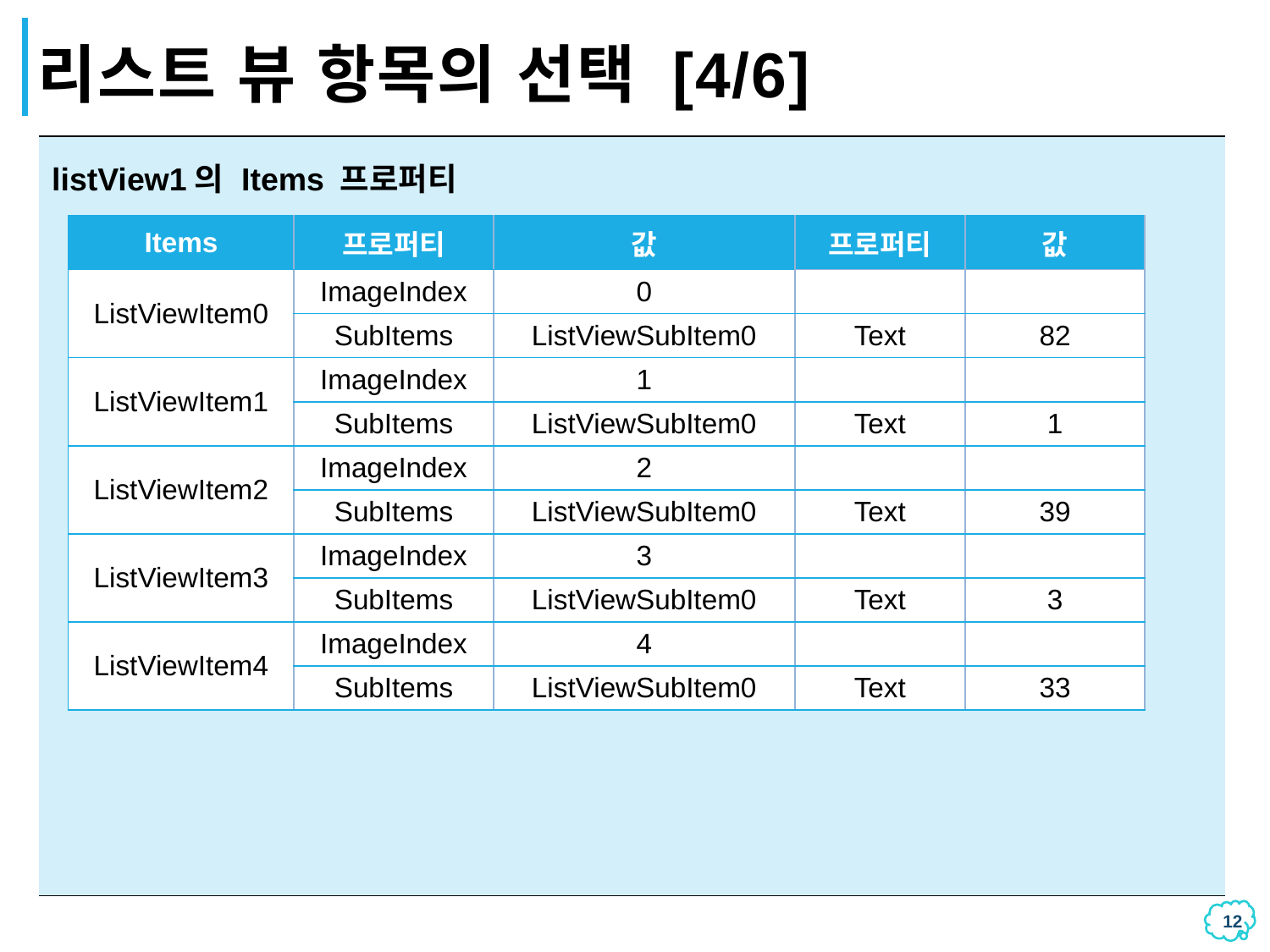

# 리스트 뷰 항목의 선택 [4/6]
| listView1의 Items 프로퍼티 |
| --- |
| Items | 프로퍼티 | 값 | 프로퍼티 | 값 |
| --- | --- | --- | --- | --- |
| ListViewItem0 | ImageIndex | 0 |  |  |
|  | SubItems | ListViewSubItem0 | Text | 82 |
| ListViewItem1 | ImageIndex | 1 |  |  |
|  | SubItems | ListViewSubItem0 | Text | 1 |
| ListViewItem2 | ImageIndex | 2 |  |  |
|  | SubItems | ListViewSubItem0 | Text | 39 |
| ListViewItem3 | ImageIndex | 3 |  |  |
|  | SubItems | ListViewSubItem0 | Text | 3 |
| ListViewItem4 | ImageIndex | 4 |  |  |
|  | SubItems | ListViewSubItem0 | Text | 33 |
12